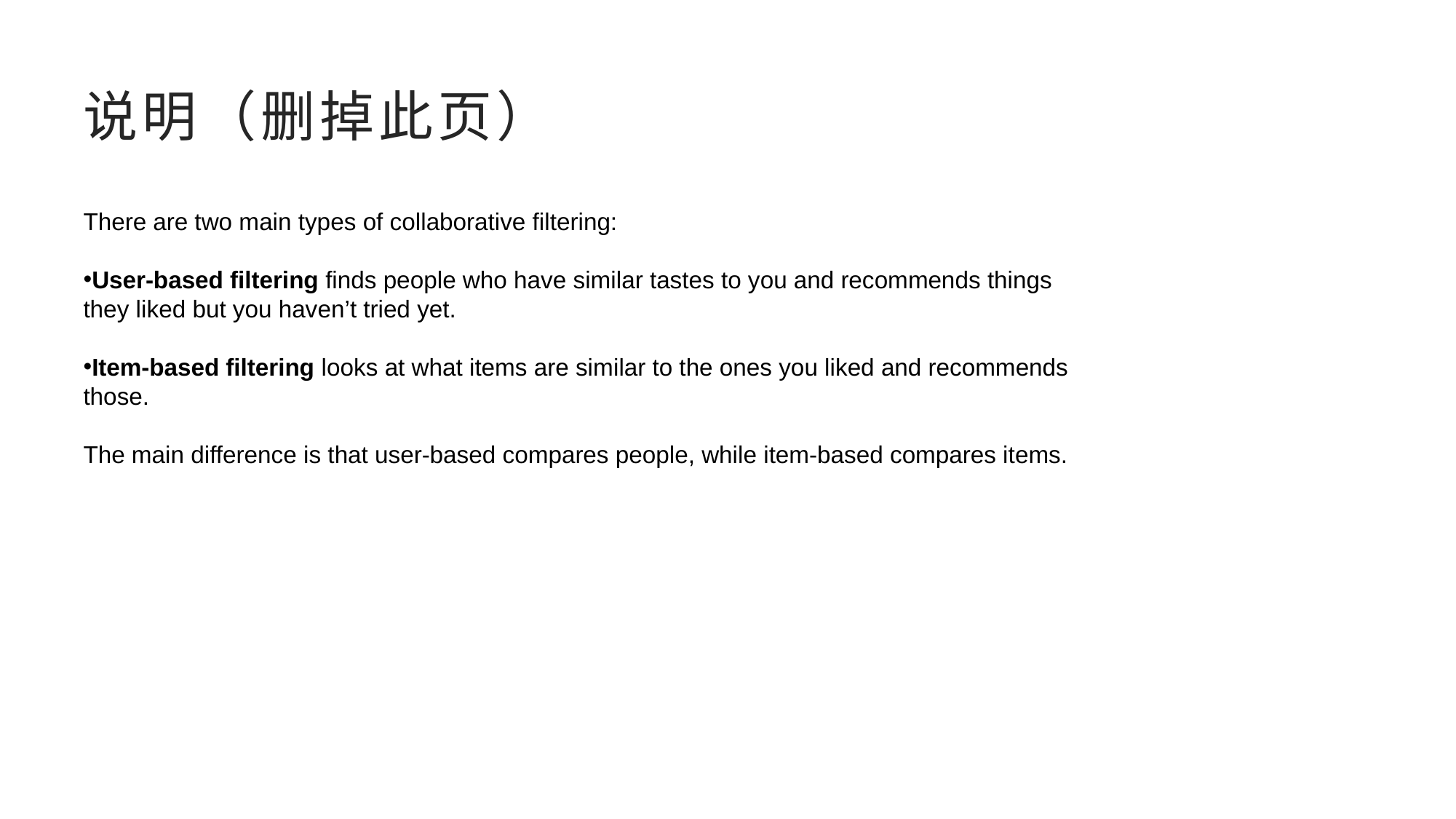

# 说明（删掉此页）
There are two main types of collaborative filtering:

User-based filtering finds people who have similar tastes to you and recommends things they liked but you haven’t tried yet.

Item-based filtering looks at what items are similar to the ones you liked and recommends those.

The main difference is that user-based compares people, while item-based compares items.